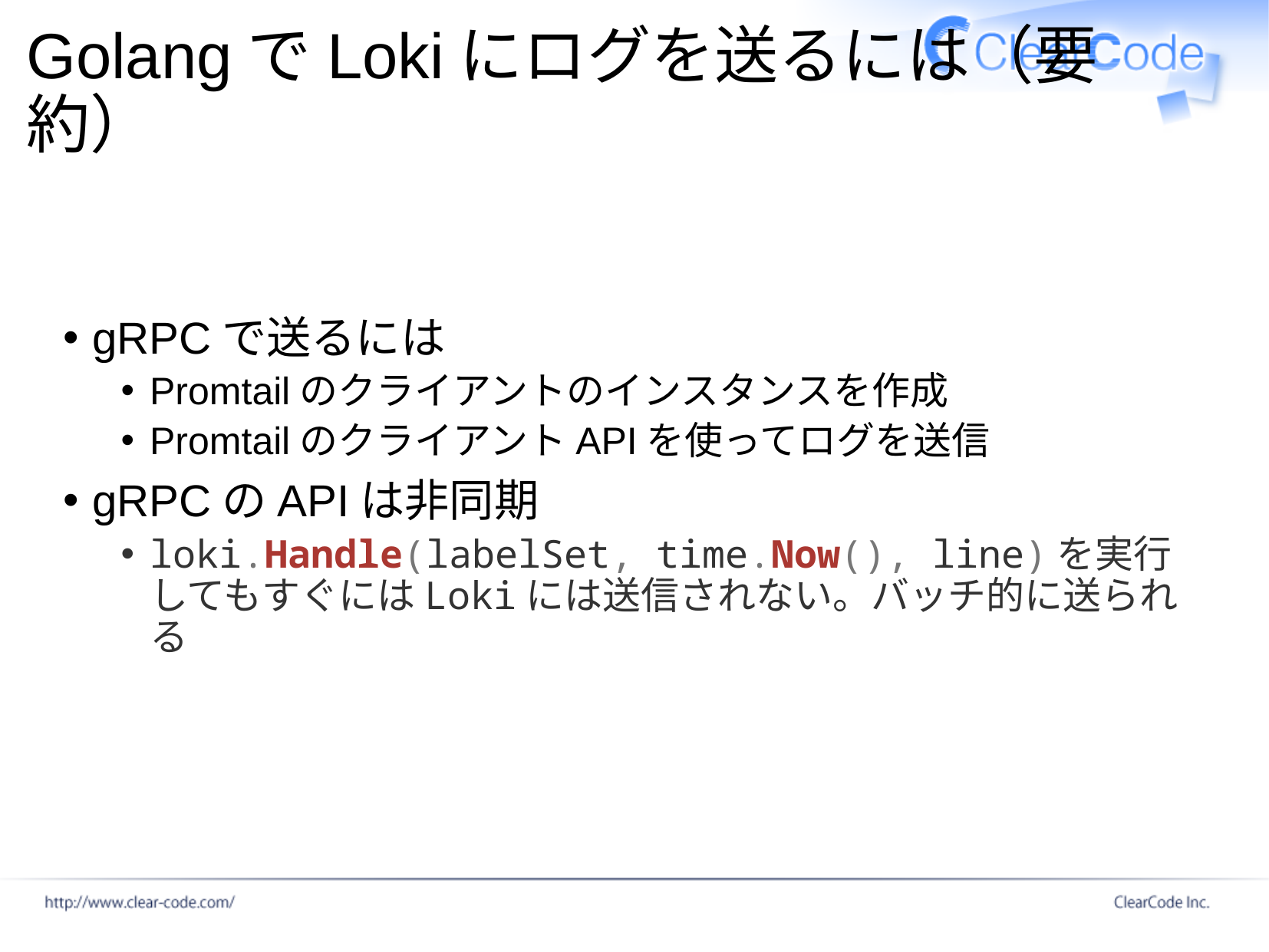

GolangでLokiにログを送るには（要約）
# gRPCで送るには
Promtailのクライアントのインスタンスを作成
PromtailのクライアントAPIを使ってログを送信
gRPCのAPIは非同期
loki.Handle(labelSet, time.Now(), line)を実行してもすぐにはLokiには送信されない。バッチ的に送られる